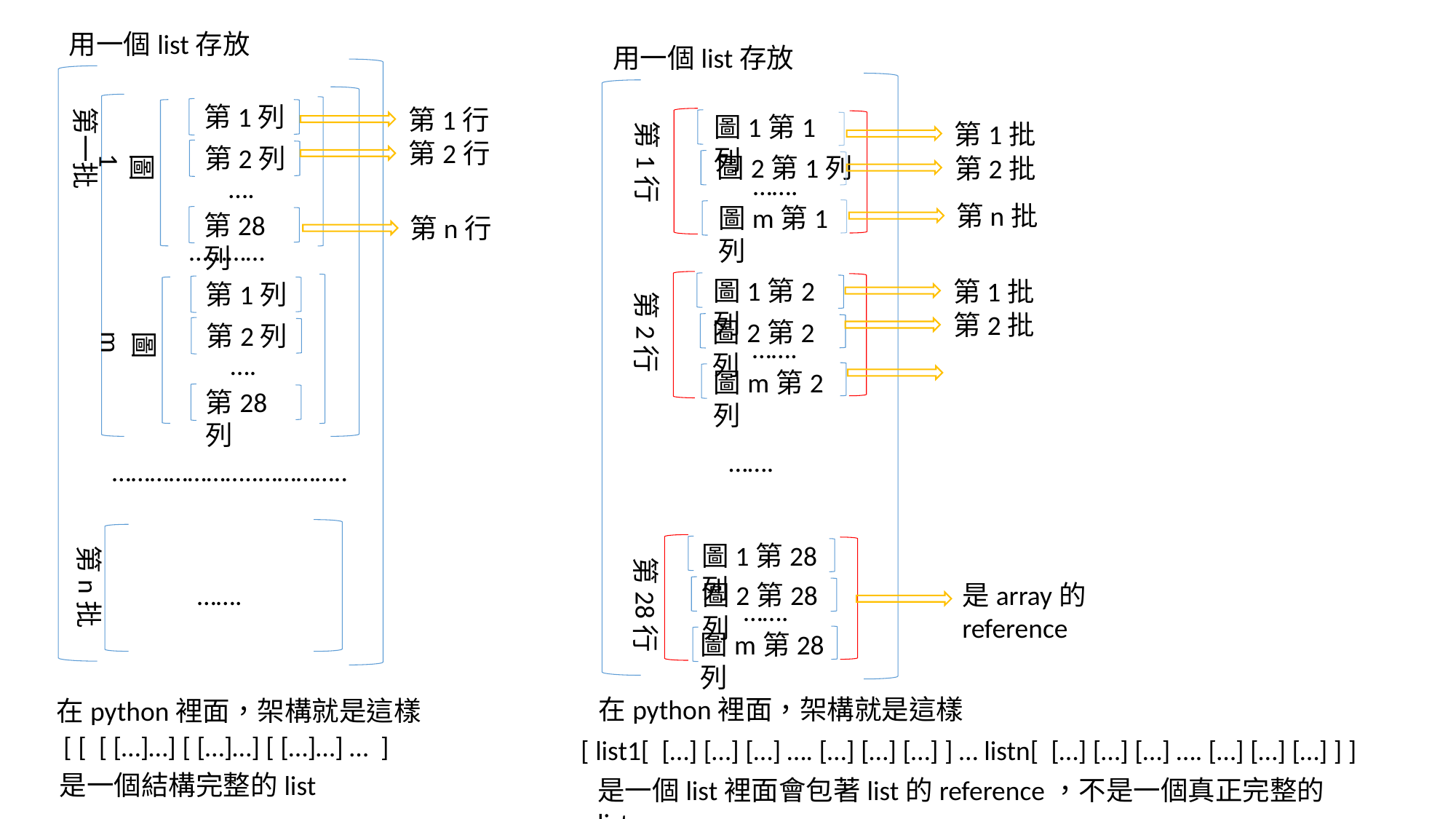

用一個list存放
用一個list存放

第1列

第一批
第1行

圖1第1列

第1行
第1批

第2行
第2列

圖1
圖2第1列
第2批

…….
….
第n批
圖m第1列

第28列
第n行

…………
圖1第2列
第1批

第1列

第2行

第2批
圖2第2列
第2列

圖m
…….
….
圖m第2列

第28列

…….
…………………..…………..

圖1第28列

第n批

第28行
…….
圖2第28列
是array的reference

…….

圖m第28列

在python裡面，架構就是這樣
在python裡面，架構就是這樣
[ [  [ […]…] [ […]…] [ […]…] …  ]
[ list1[  […] […] […] …. […] […] […] ] … listn[  […] […] […] …. […] […] […] ] ]
是一個結構完整的list
是一個list裡面會包著list的reference，不是一個真正完整的list